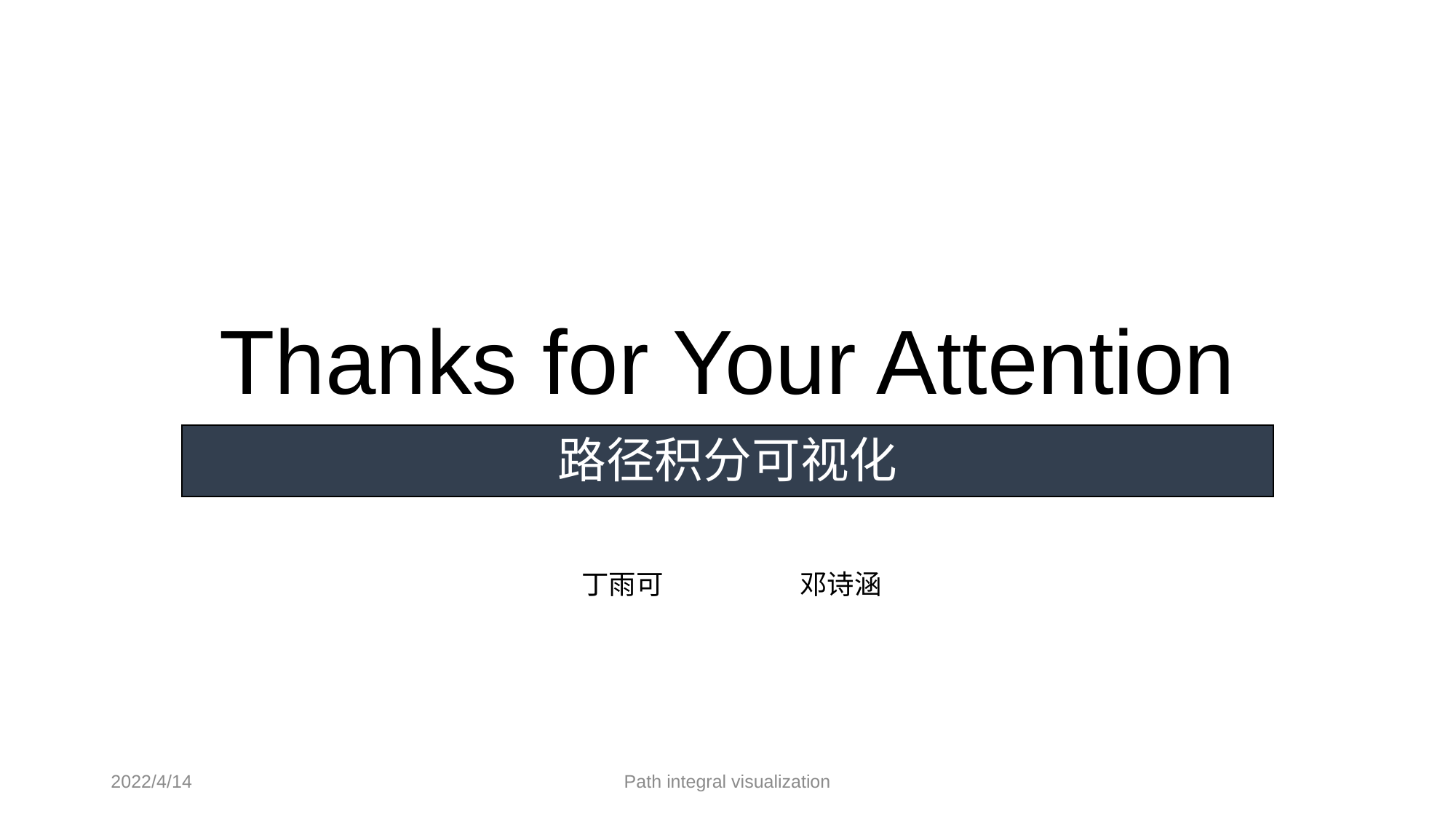

# Thanks for Your Attention

路径积分可视化
丁雨可		邓诗涵
2022/4/14
Path integral visualization
21